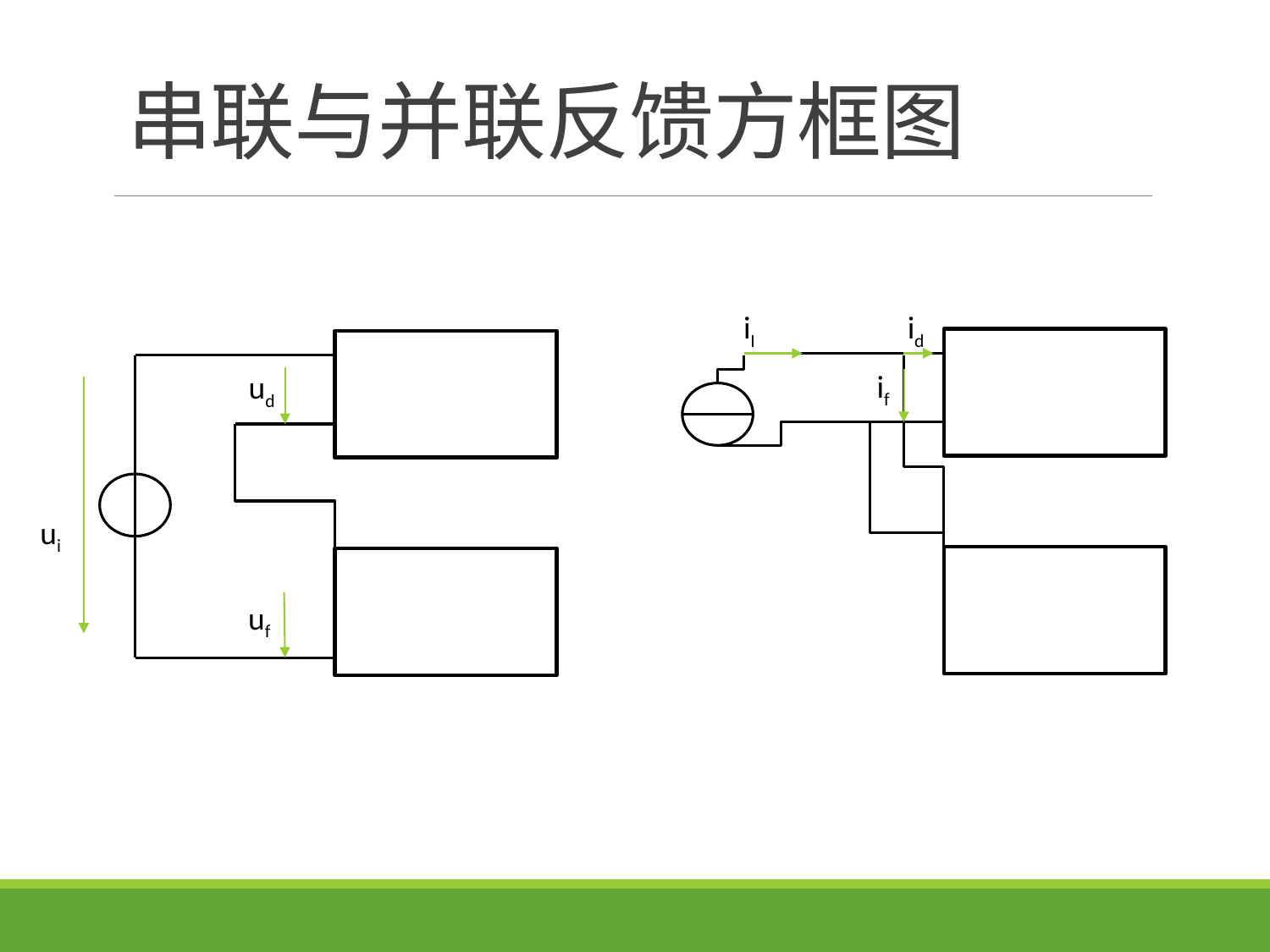

# 串联与并联反馈方框图
iI
id

if

ud

ui

uf